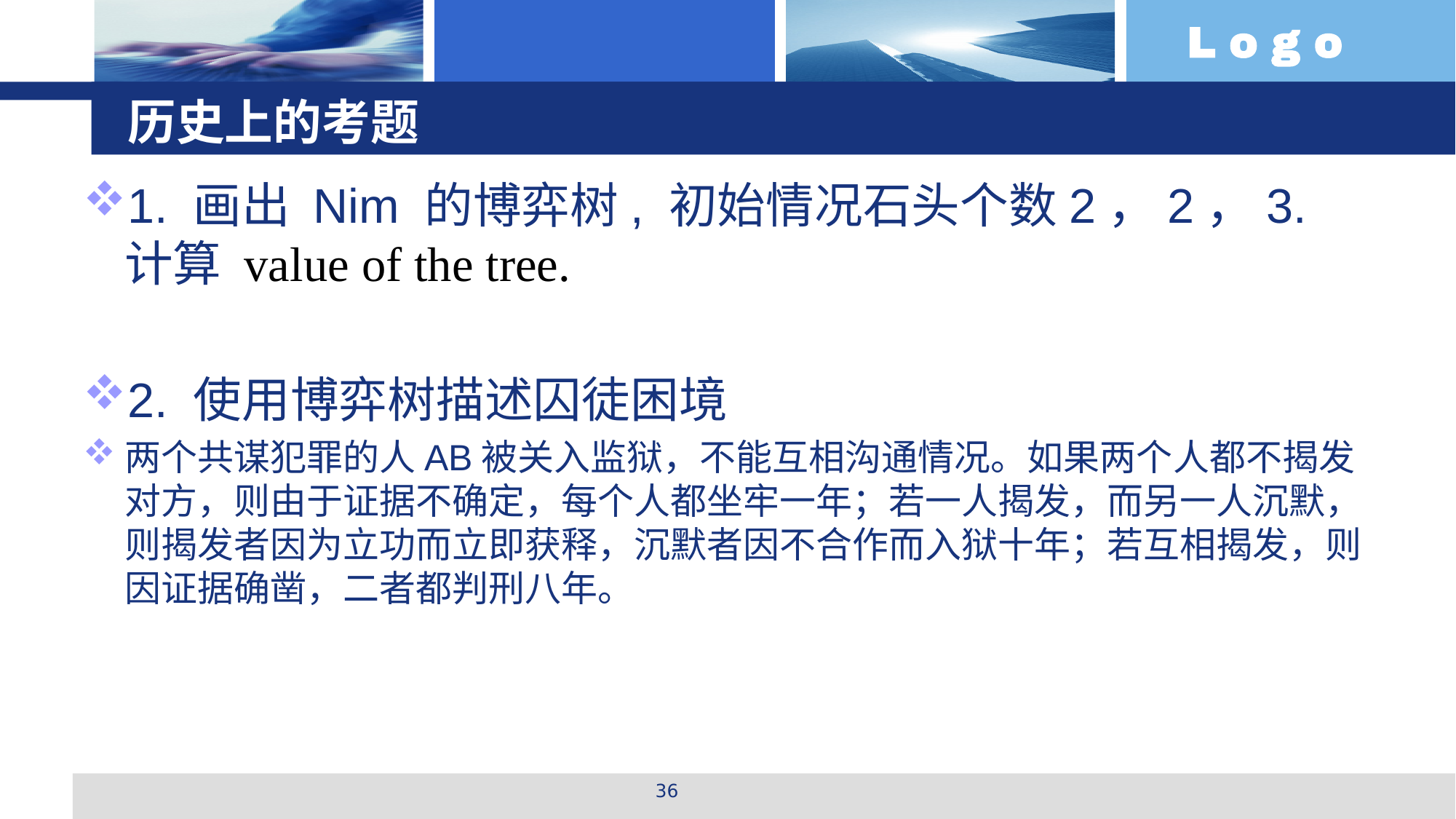

# 历史上的考题
1. 画出 Nim 的博弈树, 初始情况石头个数2，2，3. 计算 value of the tree.

2. 使用博弈树描述囚徒困境
两个共谋犯罪的人AB被关入监狱，不能互相沟通情况。如果两个人都不揭发对方，则由于证据不确定，每个人都坐牢一年；若一人揭发，而另一人沉默，则揭发者因为立功而立即获释，沉默者因不合作而入狱十年；若互相揭发，则因证据确凿，二者都判刑八年。
36